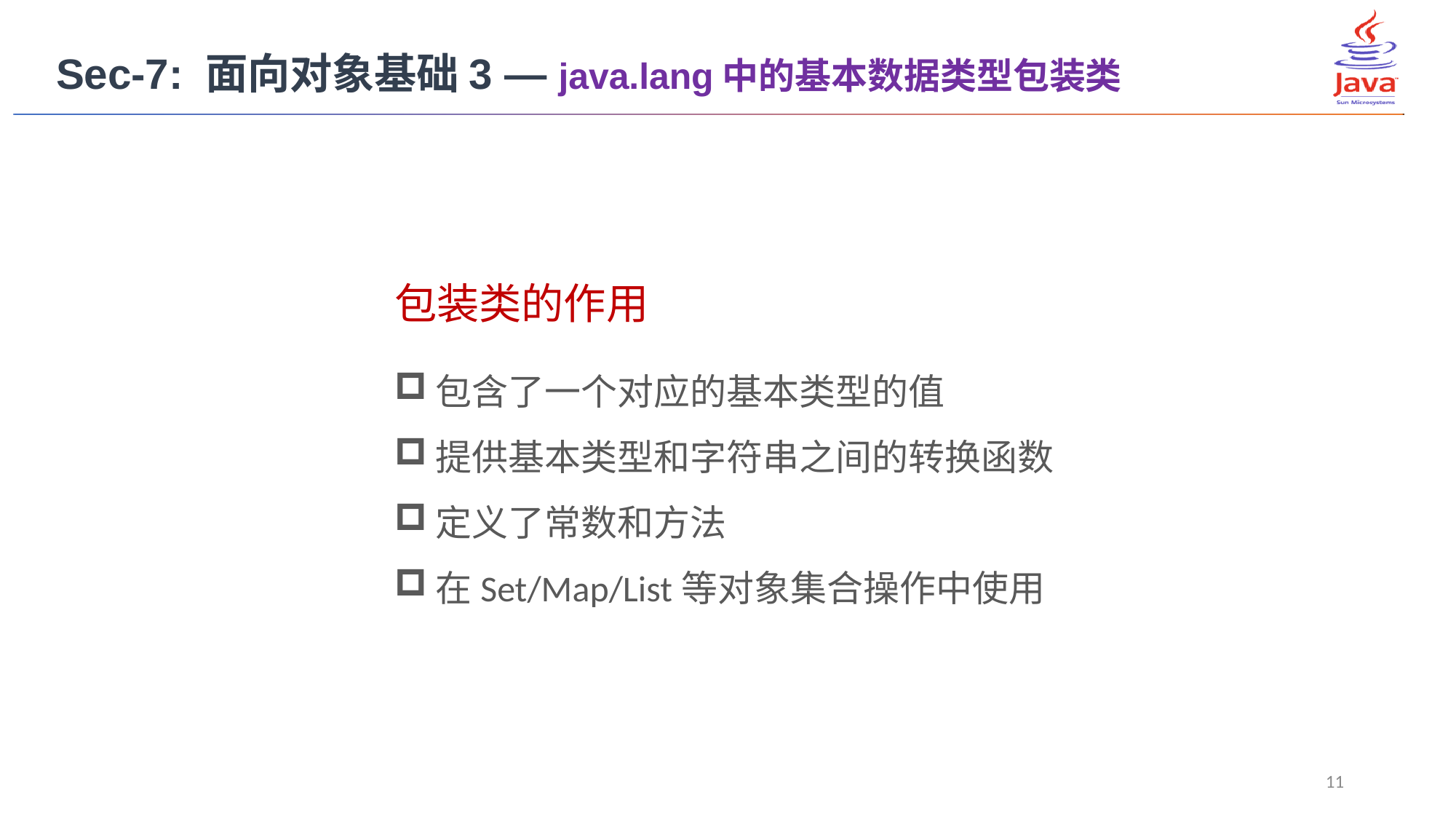

Sec-7: 面向对象基础3 — java.lang中的基本数据类型包装类
包装类的作用

包含了一个对应的基本类型的值
提供基本类型和字符串之间的转换函数
定义了常数和方法
在Set/Map/List等对象集合操作中使用
11